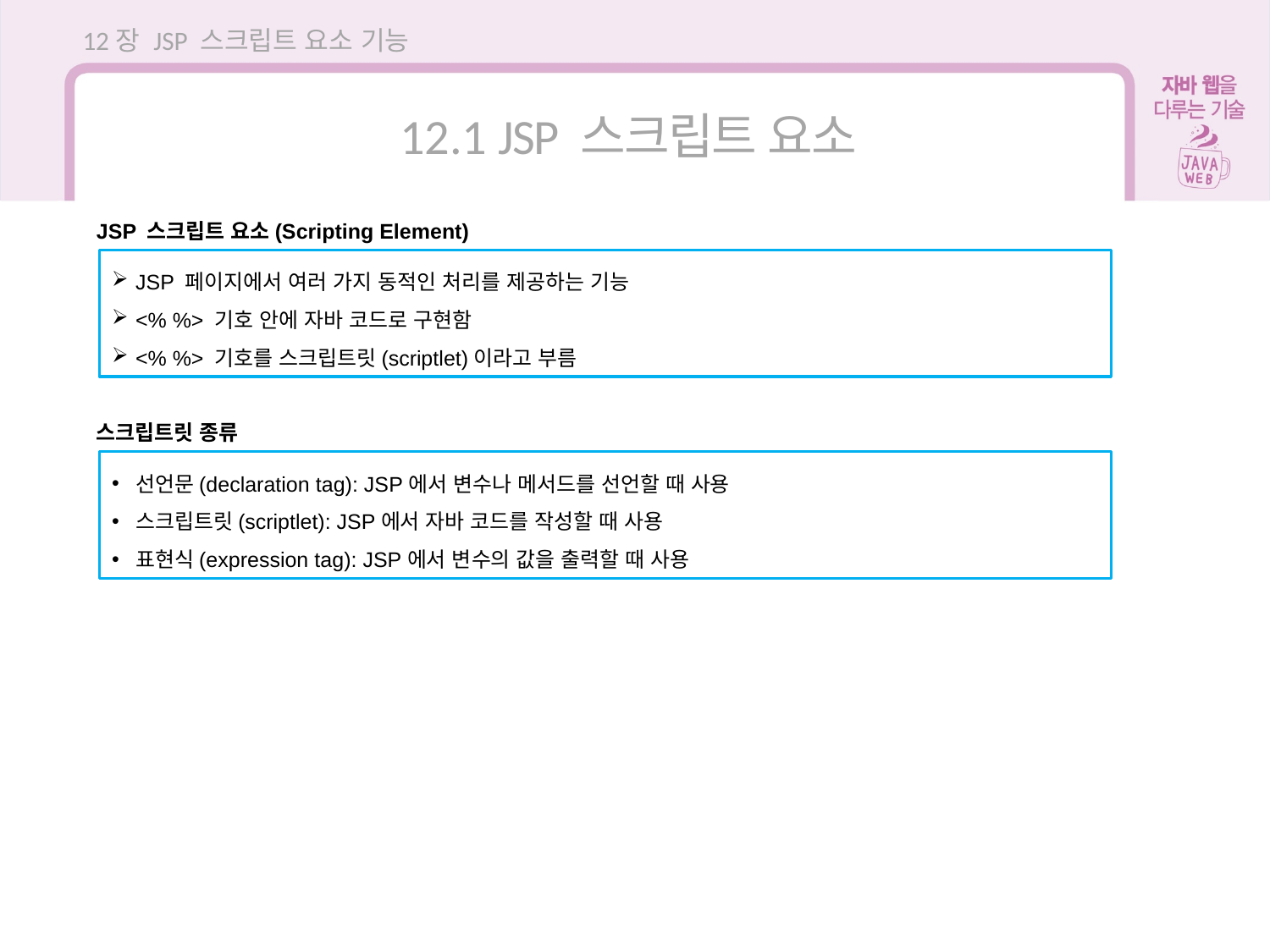

12장 JSP 스크립트 요소 기능
12.1 JSP 스크립트 요소
JSP 스크립트 요소(Scripting Element)
JSP 페이지에서 여러 가지 동적인 처리를 제공하는 기능
<% %> 기호 안에 자바 코드로 구현함
<% %> 기호를 스크립트릿(scriptlet)이라고 부름
스크립트릿 종류
선언문(declaration tag): JSP에서 변수나 메서드를 선언할 때 사용
스크립트릿(scriptlet): JSP에서 자바 코드를 작성할 때 사용
표현식(expression tag): JSP에서 변수의 값을 출력할 때 사용